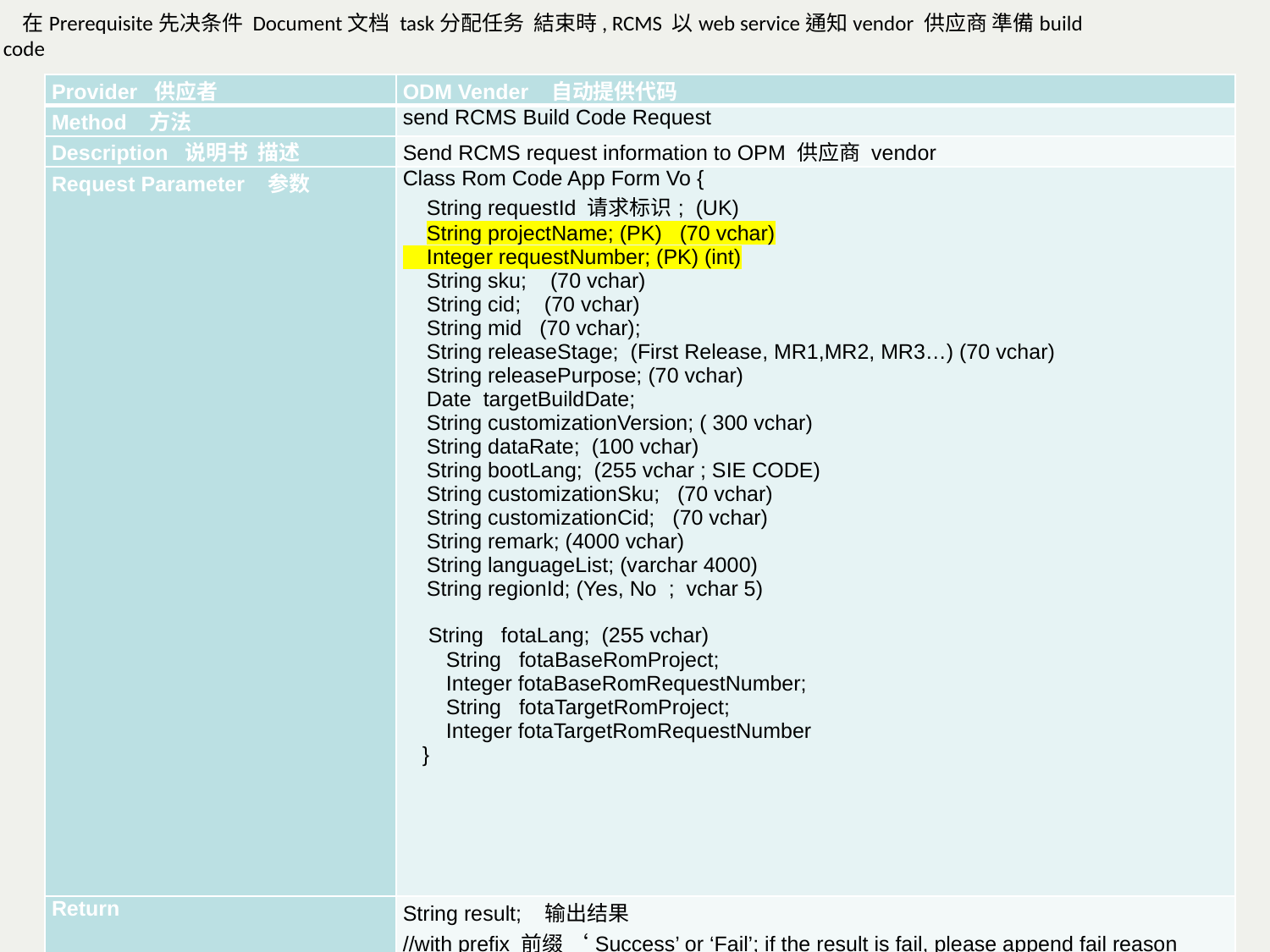

在Prerequisite先决条件 Document文档 task分配任务  結束時, RCMS 以web service通知vendor 供应商 準備build code

| Provider 供应者 | ODM Vender 自动提供代码 |
| --- | --- |
| Method 方法 | send RCMS Build Code Request |
| Description 说明书 描述 | Send RCMS request information to OPM 供应商 vendor |
| Request Parameter 参数 | Class Rom Code App Form Vo {     String requestId 请求标识;  (UK)     String projectName; (PK)   (70 vchar)     Integer requestNumber; (PK) (int)     String sku;    (70 vchar)     String cid;    (70 vchar)     String mid   (70 vchar);     String releaseStage;  (First Release, MR1,MR2, MR3…) (70 vchar)     String releasePurpose; (70 vchar)     Date targetBuildDate;     String customizationVersion; ( 300 vchar) String dataRate;  (100 vchar)     String bootLang; (255 vchar ; SIE CODE)     String customizationSku;   (70 vchar)     String customizationCid;   (70 vchar)     String remark; (4000 vchar)     String languageList; (varchar 4000)     String regionId; (Yes, No ; vchar 5)   String fotaLang;  (255 vchar)     String fotaBaseRomProject;     Integer fotaBaseRomRequestNumber;     String fotaTargetRomProject;     Integer fotaTargetRomRequestNumber } |
| Return | String result; 输出结果 //with prefix 前缀 ‘Success’ or ‘Fail’; if the result is fail, please append fail reason |